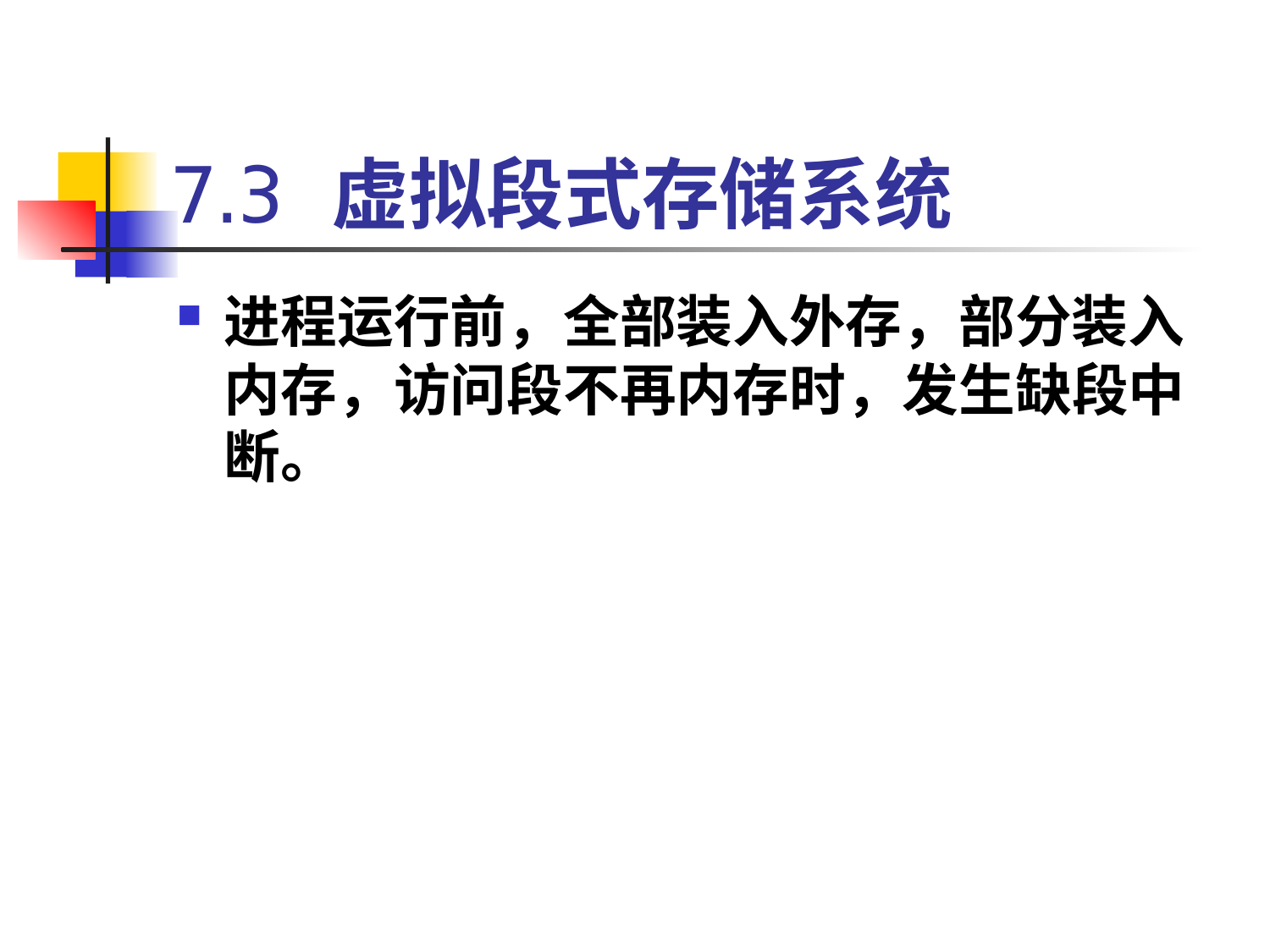

# 7.3 虚拟段式存储系统
进程运行前，全部装入外存，部分装入内存，访问段不再内存时，发生缺段中断。